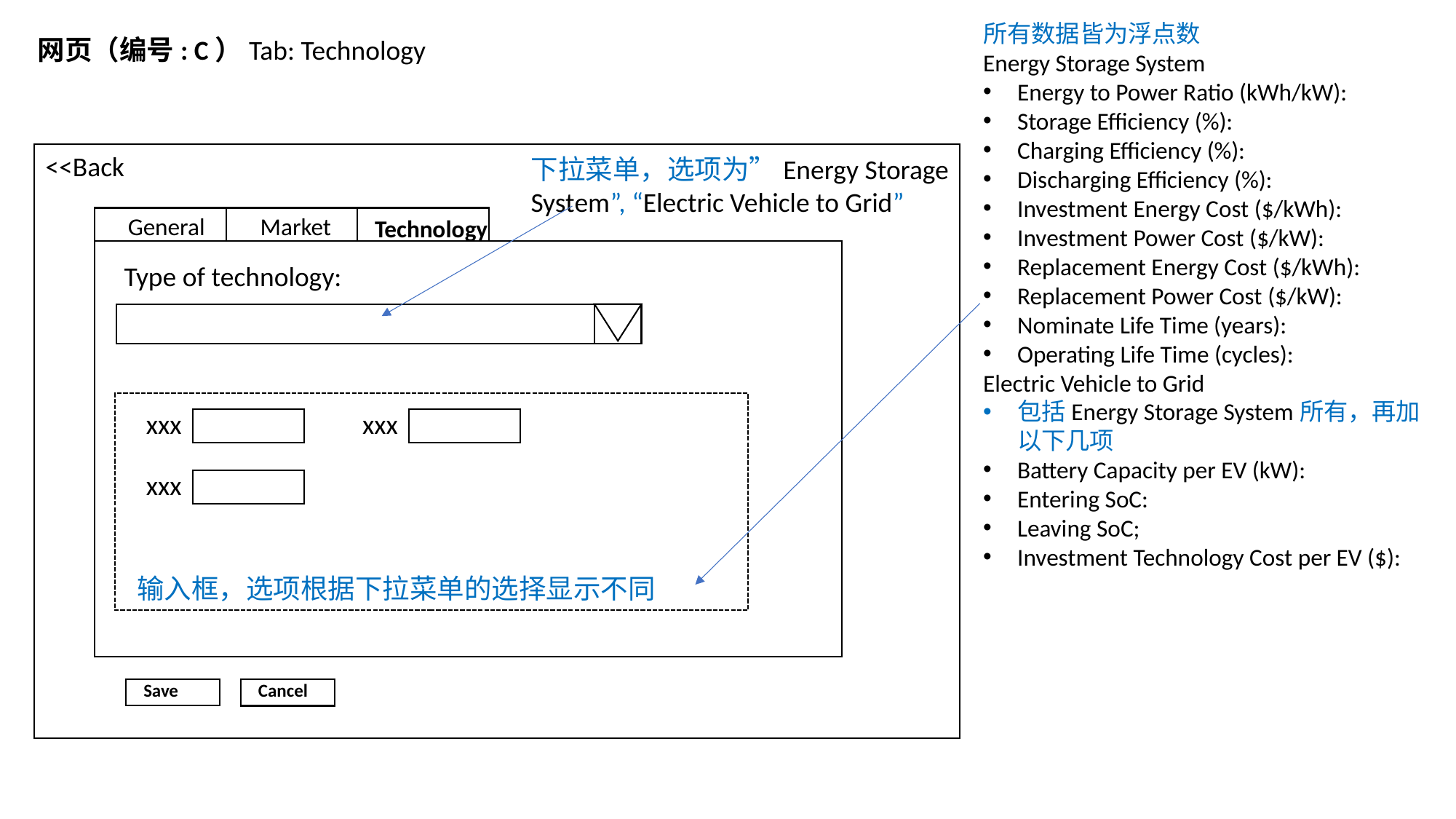

所有数据皆为浮点数
Energy Storage System
Energy to Power Ratio (kWh/kW):
Storage Efficiency (%):
Charging Efficiency (%):
Discharging Efficiency (%):
Investment Energy Cost ($/kWh):
Investment Power Cost ($/kW):
Replacement Energy Cost ($/kWh):
Replacement Power Cost ($/kW):
Nominate Life Time (years):
Operating Life Time (cycles):
Electric Vehicle to Grid
包括Energy Storage System所有，再加以下几项
Battery Capacity per EV (kW):
Entering SoC:
Leaving SoC;
Investment Technology Cost per EV ($):

网页（编号: C）Tab: Technology

<<Back
下拉菜单，选项为”Energy Storage System”, “Electric Vehicle to Grid”
General
Market

Technology

Type of technology:

xxx
xxx

xxx

输入框，选项根据下拉菜单的选择显示不同
Save
Cancel